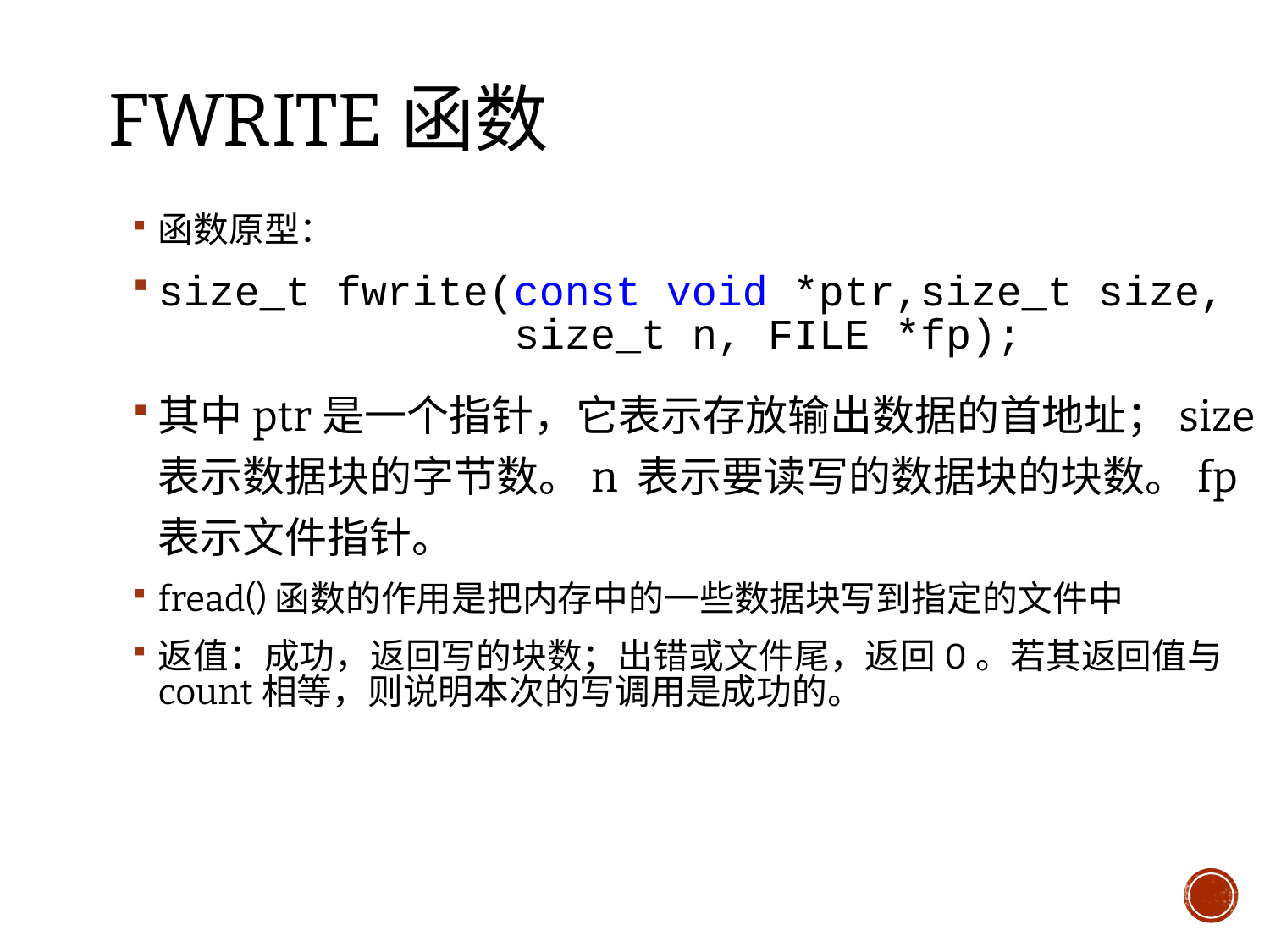

# fwrite函数
函数原型：
size_t fwrite(const void *ptr,size_t size,
              size_t n, FILE *fp);
其中ptr是一个指针，它表示存放输出数据的首地址；size表示数据块的字节数。n 表示要读写的数据块的块数。fp 表示文件指针。
fread()函数的作用是把内存中的一些数据块写到指定的文件中
返值：成功，返回写的块数；出错或文件尾，返回0。若其返回值与count相等，则说明本次的写调用是成功的。